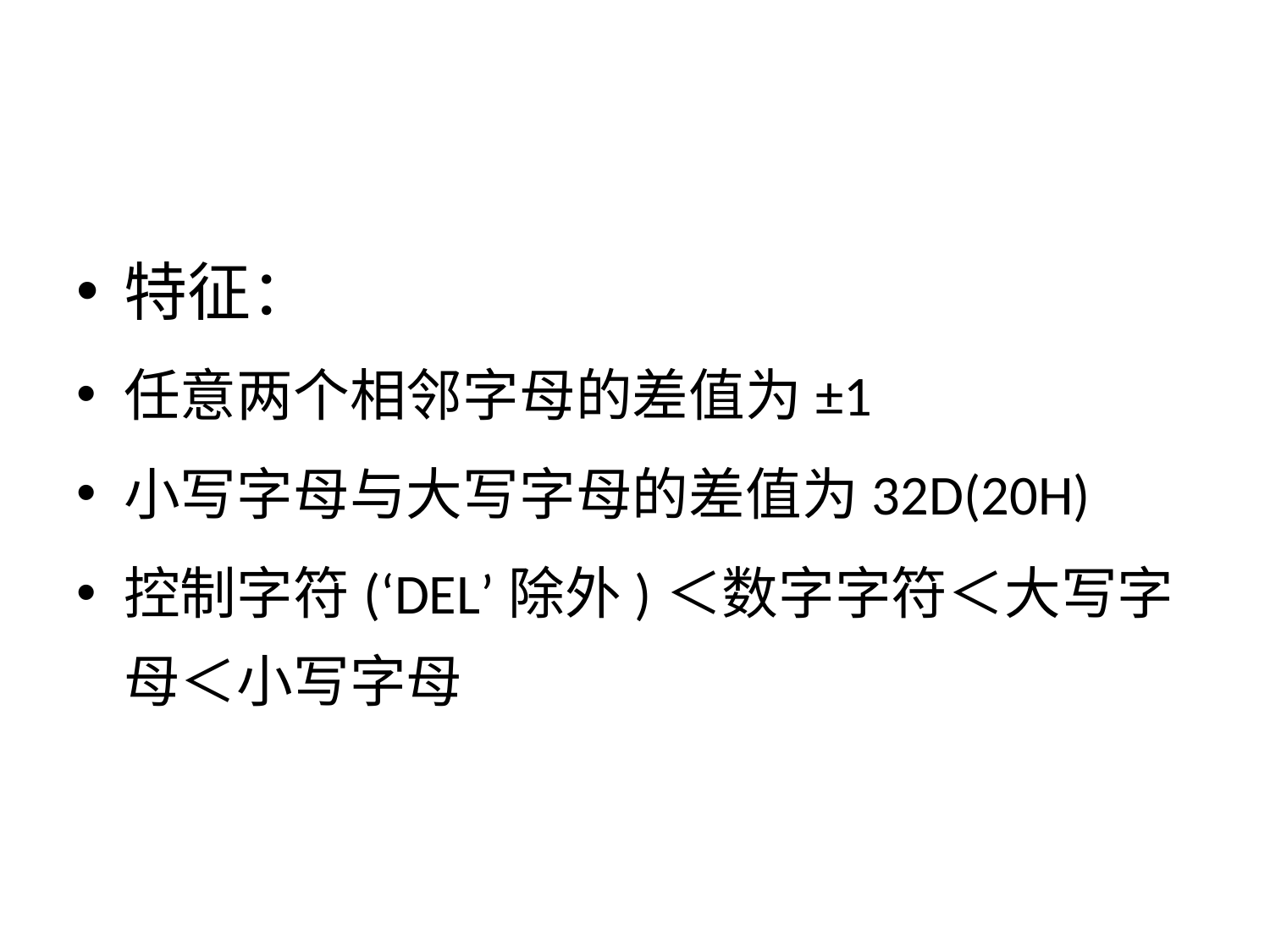

#
特征：
任意两个相邻字母的差值为±1
小写字母与大写字母的差值为32D(20H)
控制字符(‘DEL’除外)＜数字字符＜大写字母＜小写字母